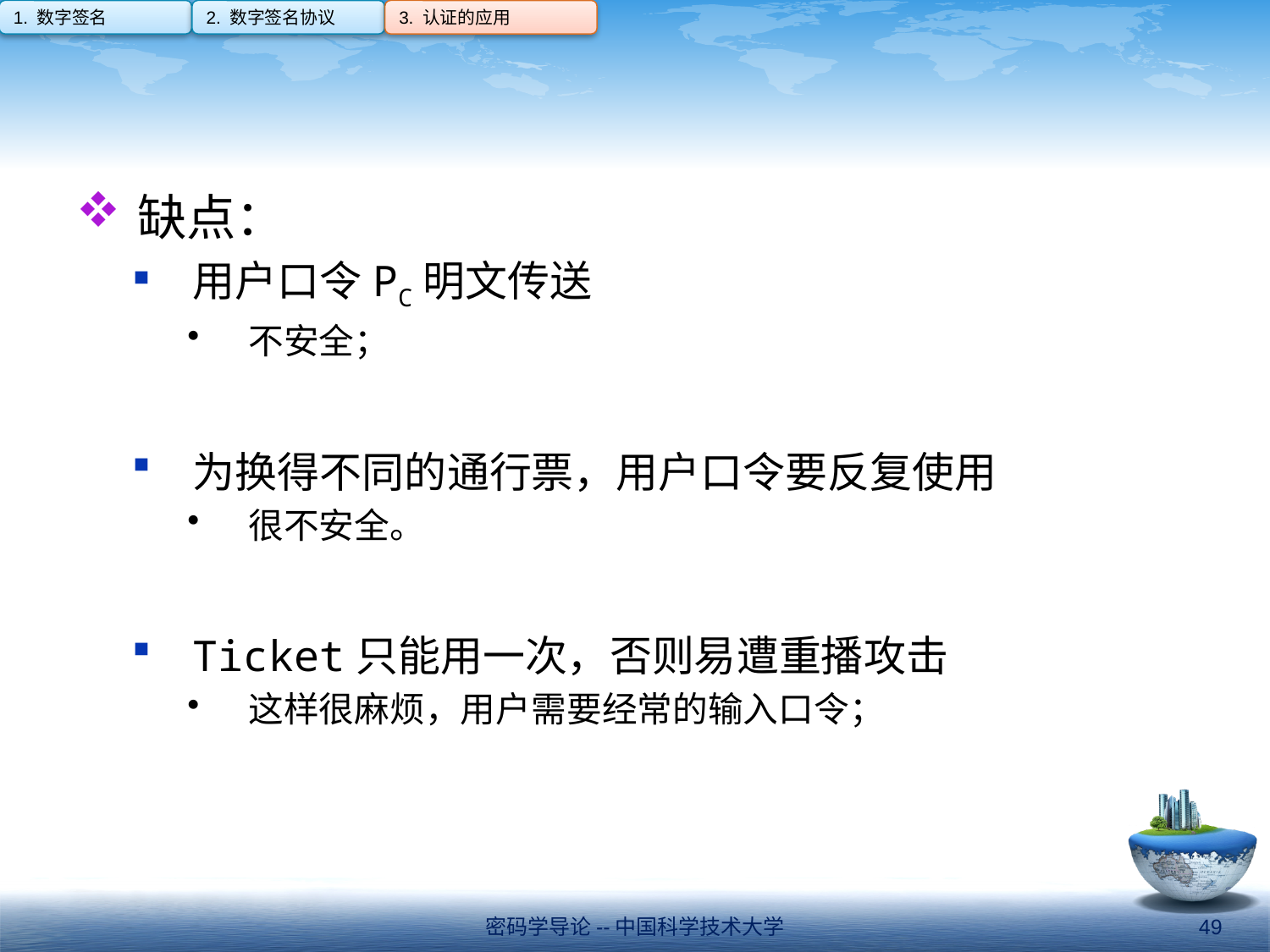

1. 数字签名
2. 数字签名协议
3. 认证的应用
#
缺点：
用户口令PC明文传送
不安全；

为换得不同的通行票，用户口令要反复使用
很不安全。

Ticket只能用一次，否则易遭重播攻击
这样很麻烦，用户需要经常的输入口令；
密码学导论--中国科学技术大学
49